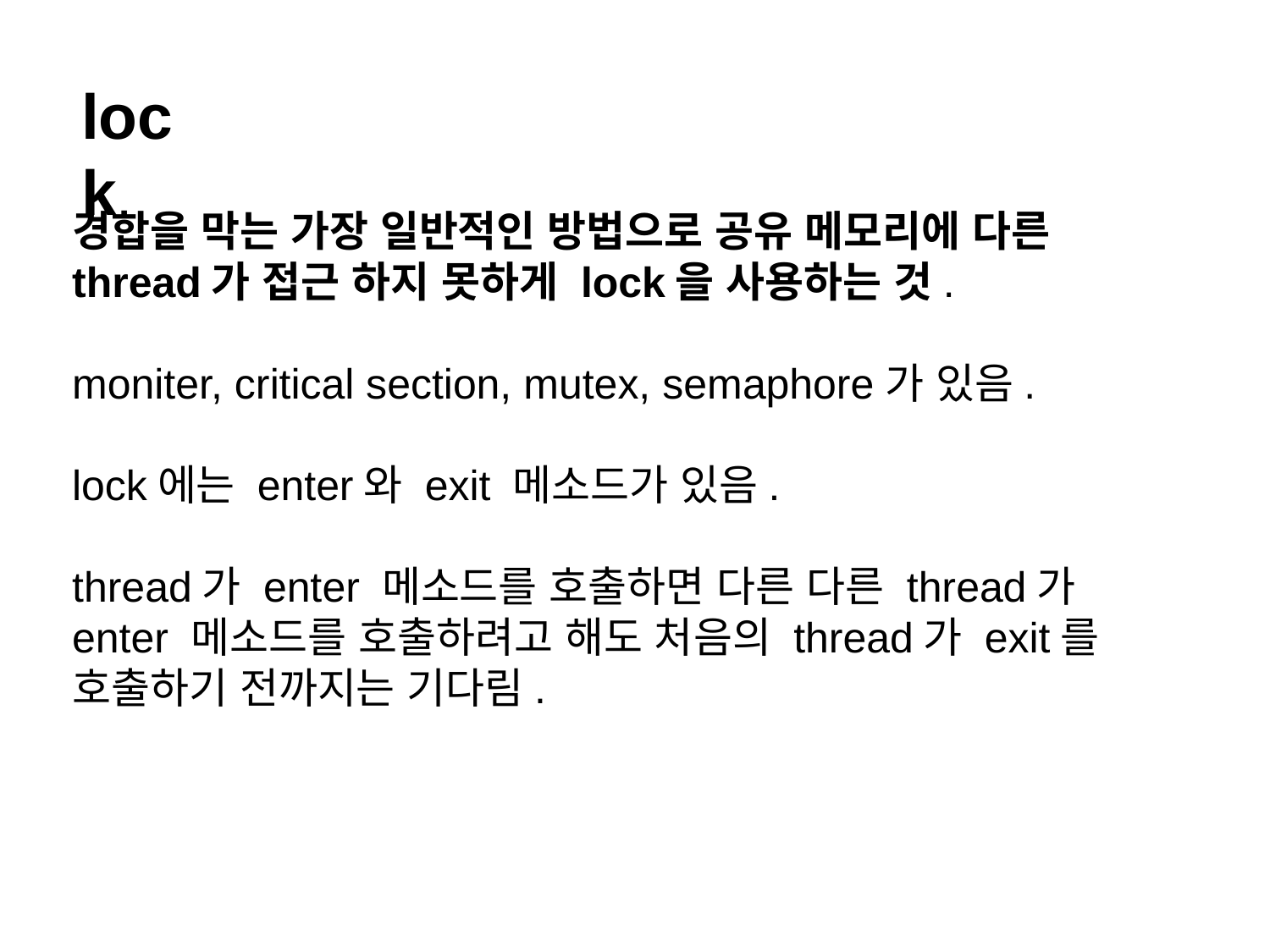

lock
경합을 막는 가장 일반적인 방법으로 공유 메모리에 다른 thread가 접근 하지 못하게 lock을 사용하는 것.

moniter, critical section, mutex, semaphore가 있음.

lock에는 enter와 exit 메소드가 있음.

thread가 enter 메소드를 호출하면 다른 다른 thread가 enter 메소드를 호출하려고 해도 처음의 thread가 exit를 호출하기 전까지는 기다림.